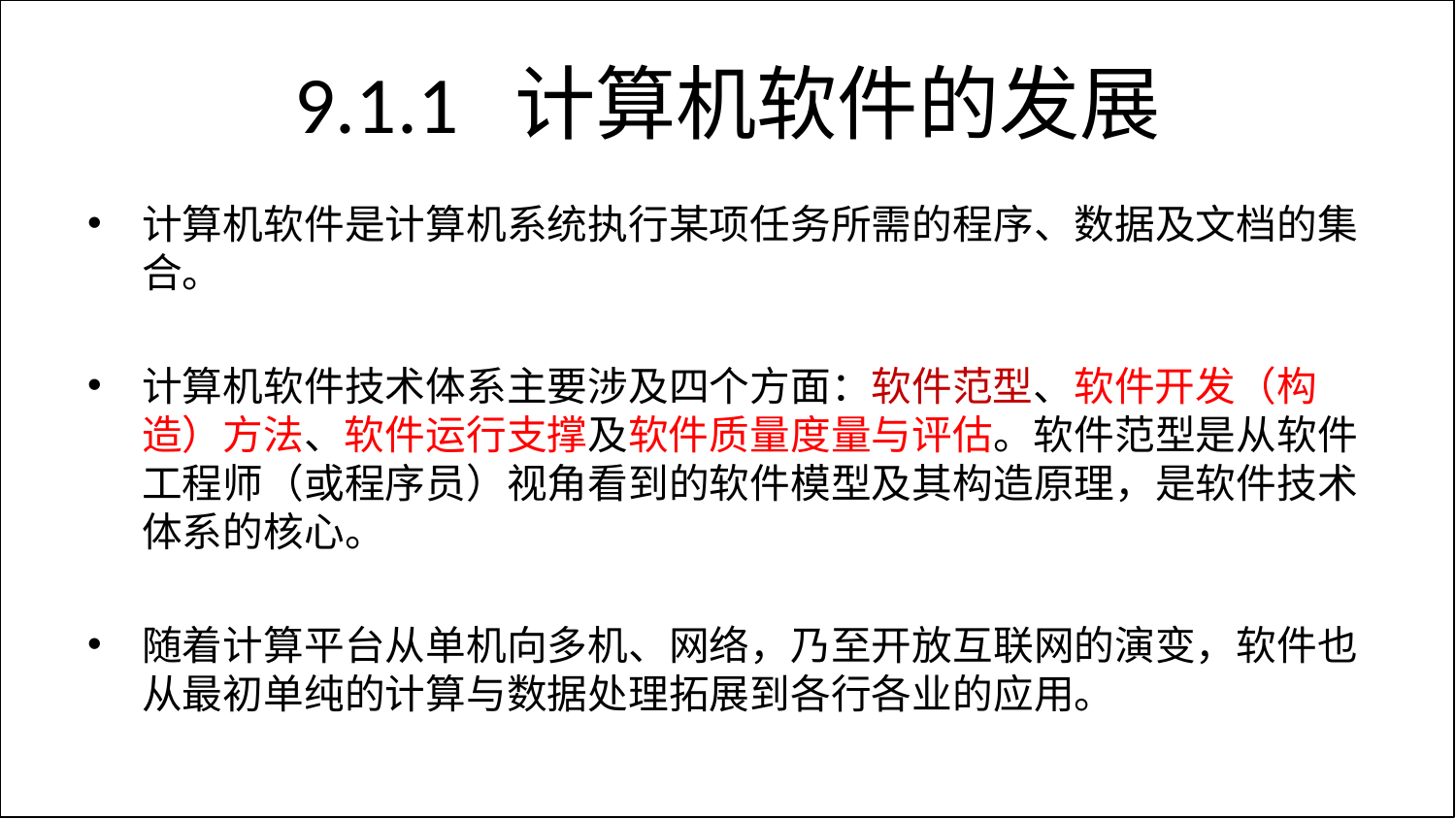

# 9.1.1  计算机软件的发展
计算机软件是计算机系统执行某项任务所需的程序、数据及文档的集合。

计算机软件技术体系主要涉及四个方面：软件范型、软件开发（构造）方法、软件运行支撑及软件质量度量与评估。软件范型是从软件工程师（或程序员）视角看到的软件模型及其构造原理，是软件技术体系的核心。

随着计算平台从单机向多机、网络，乃至开放互联网的演变，软件也从最初单纯的计算与数据处理拓展到各行各业的应用。